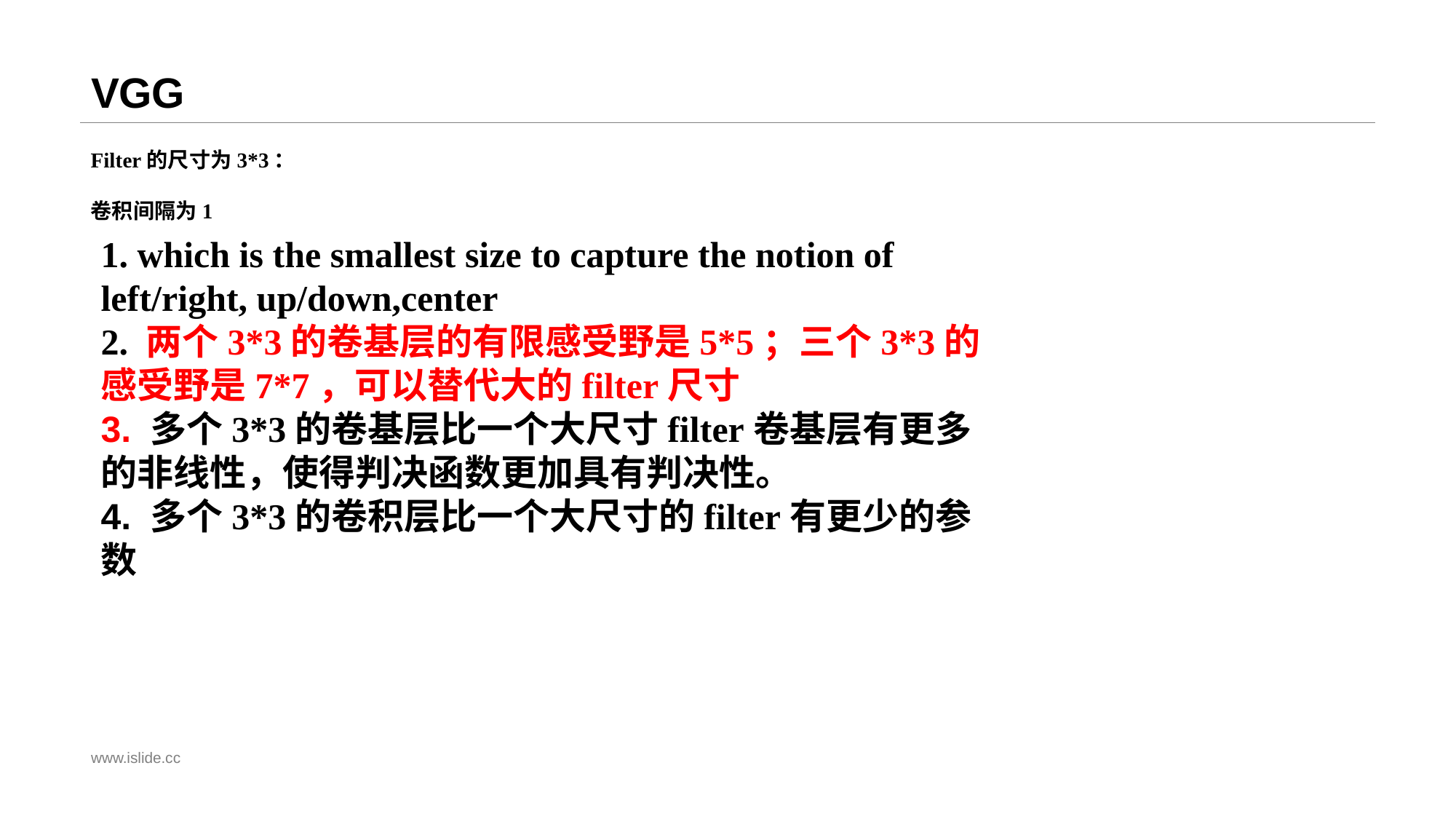

# VGG
Filter的尺寸为3*3：
卷积间隔为1
1. which is the smallest size to capture the notion of left/right, up/down,center2. 两个3*3的卷基层的有限感受野是5*5；三个3*3的感受野是7*7，可以替代大的filter尺寸3. 多个3*3的卷基层比一个大尺寸filter卷基层有更多的非线性，使得判决函数更加具有判决性。4. 多个3*3的卷积层比一个大尺寸的filter有更少的参数
www.islide.cc
9